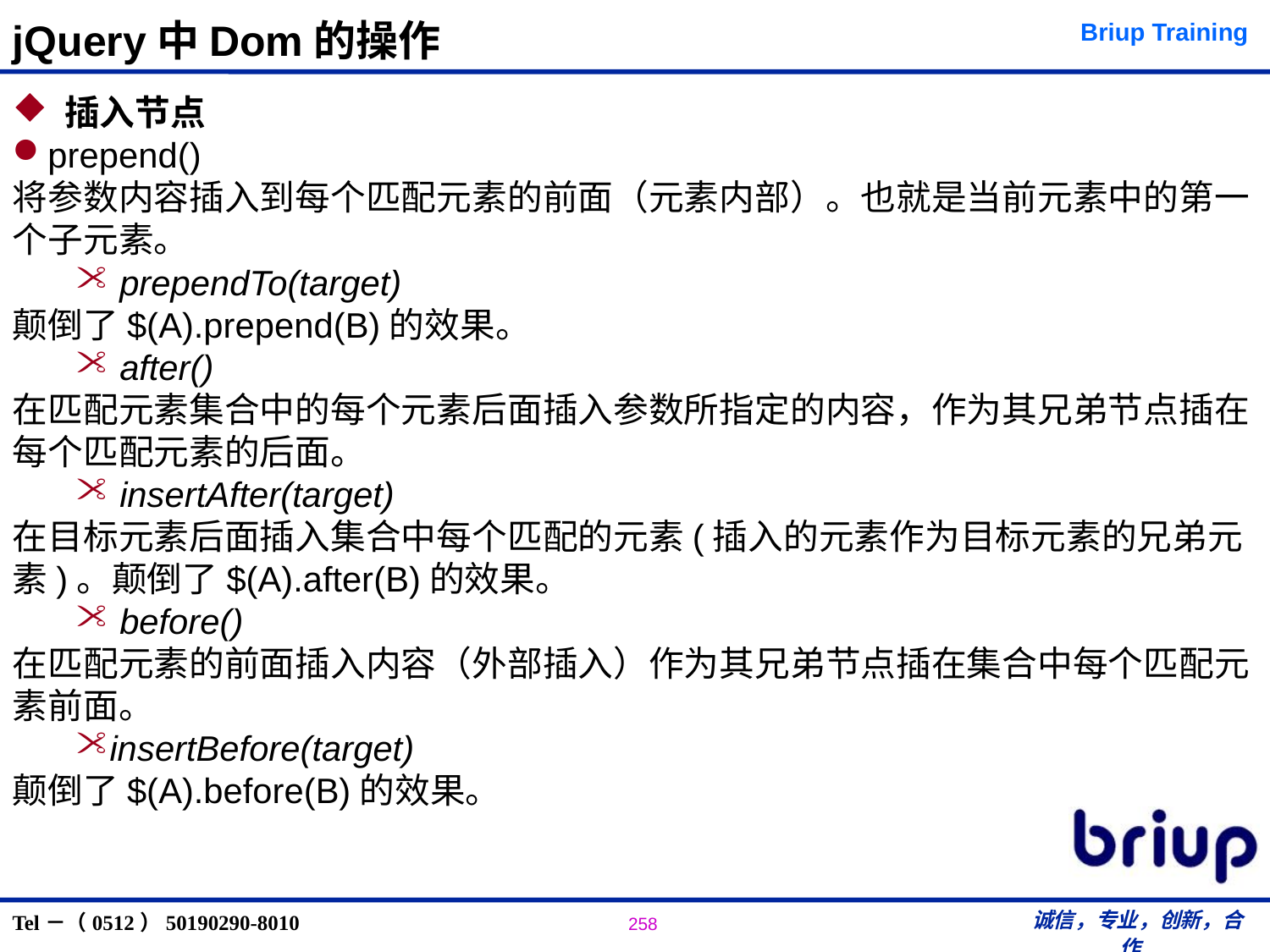

# jQuery中Dom的操作
 插入节点
prepend()
将参数内容插入到每个匹配元素的前面（元素内部）。也就是当前元素中的第一个子元素。
 prependTo(target)
颠倒了$(A).prepend(B)的效果。
 after()
在匹配元素集合中的每个元素后面插入参数所指定的内容，作为其兄弟节点插在每个匹配元素的后面。
 insertAfter(target)
在目标元素后面插入集合中每个匹配的元素(插入的元素作为目标元素的兄弟元素)。颠倒了$(A).after(B)的效果。
 before()
在匹配元素的前面插入内容（外部插入）作为其兄弟节点插在集合中每个匹配元素前面。
insertBefore(target)
颠倒了$(A).before(B)的效果。